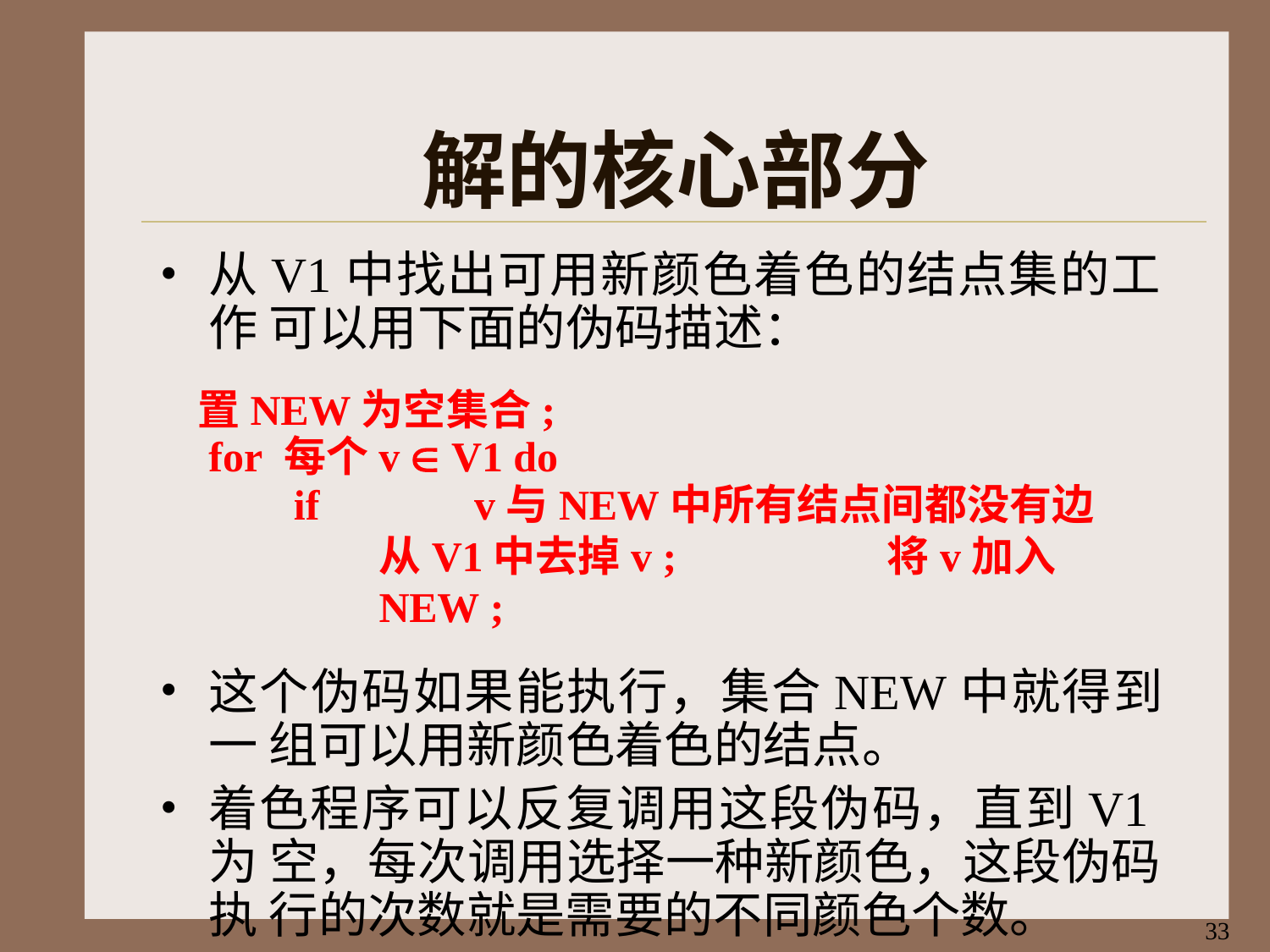

# 解的核心部分

从V1中找出可用新颜色着色的结点集的工作 可以用下面的伪码描述：
置NEW为空集合;
for 每个v ∈ V1 do
if	v与NEW中所有结点间都没有边
从V1中去掉v ;	将v加入NEW ;
这个伪码如果能执行，集合NEW中就得到一 组可以用新颜色着色的结点。
着色程序可以反复调用这段伪码，直到V1为 空，每次调用选择一种新颜色，这段伪码执 行的次数就是需要的不同颜色个数。
33